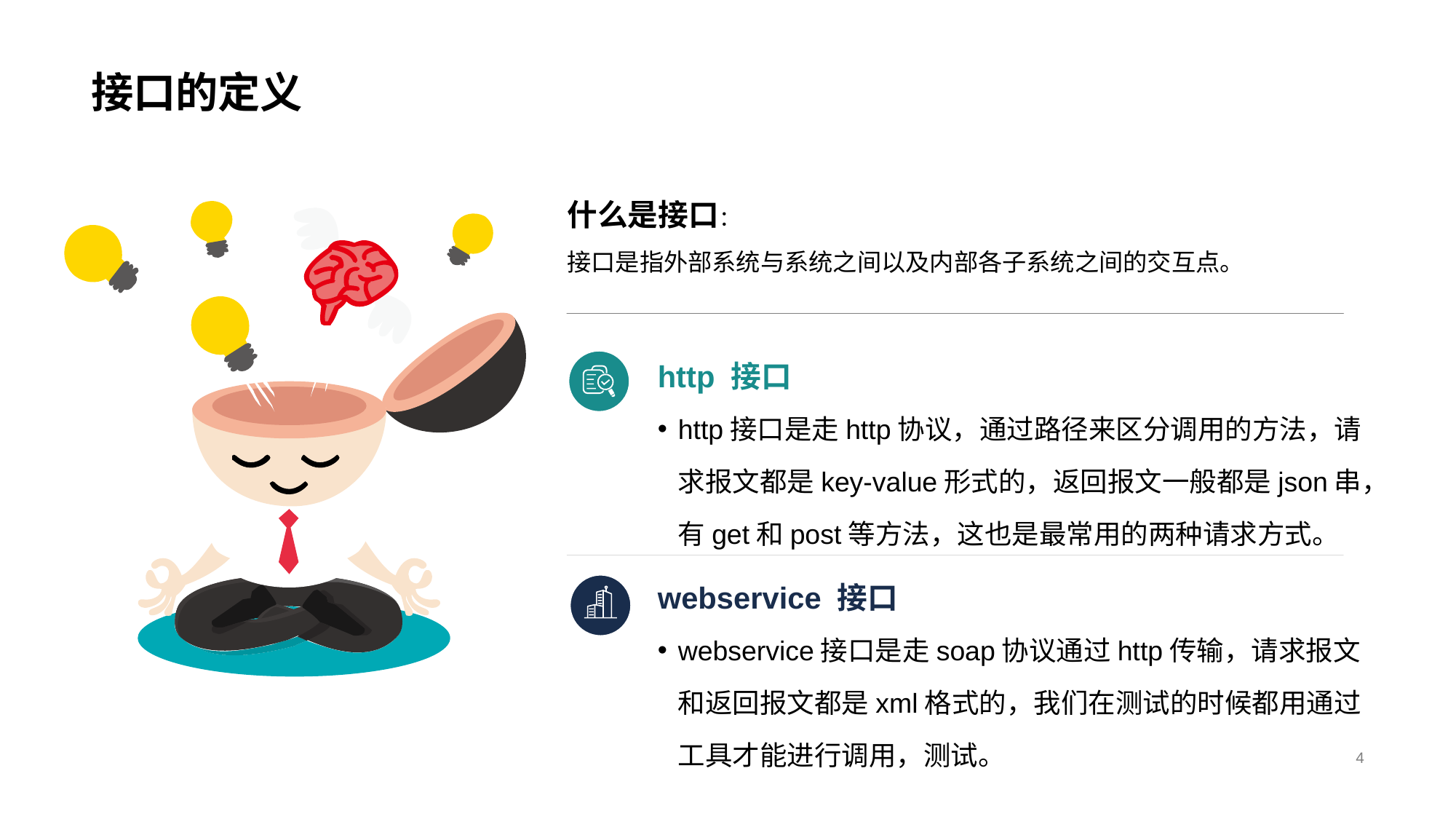

# 接口的定义
什么是接口：
接口是指外部系统与系统之间以及内部各子系统之间的交互点。

http 接口
http接口是走http协议，通过路径来区分调用的方法，请求报文都是key-value形式的，返回报文一般都是json串，有get和post等方法，这也是最常用的两种请求方式。
webservice 接口
webservice接口是走soap协议通过http传输，请求报文和返回报文都是xml格式的，我们在测试的时候都用通过工具才能进行调用，测试。

4